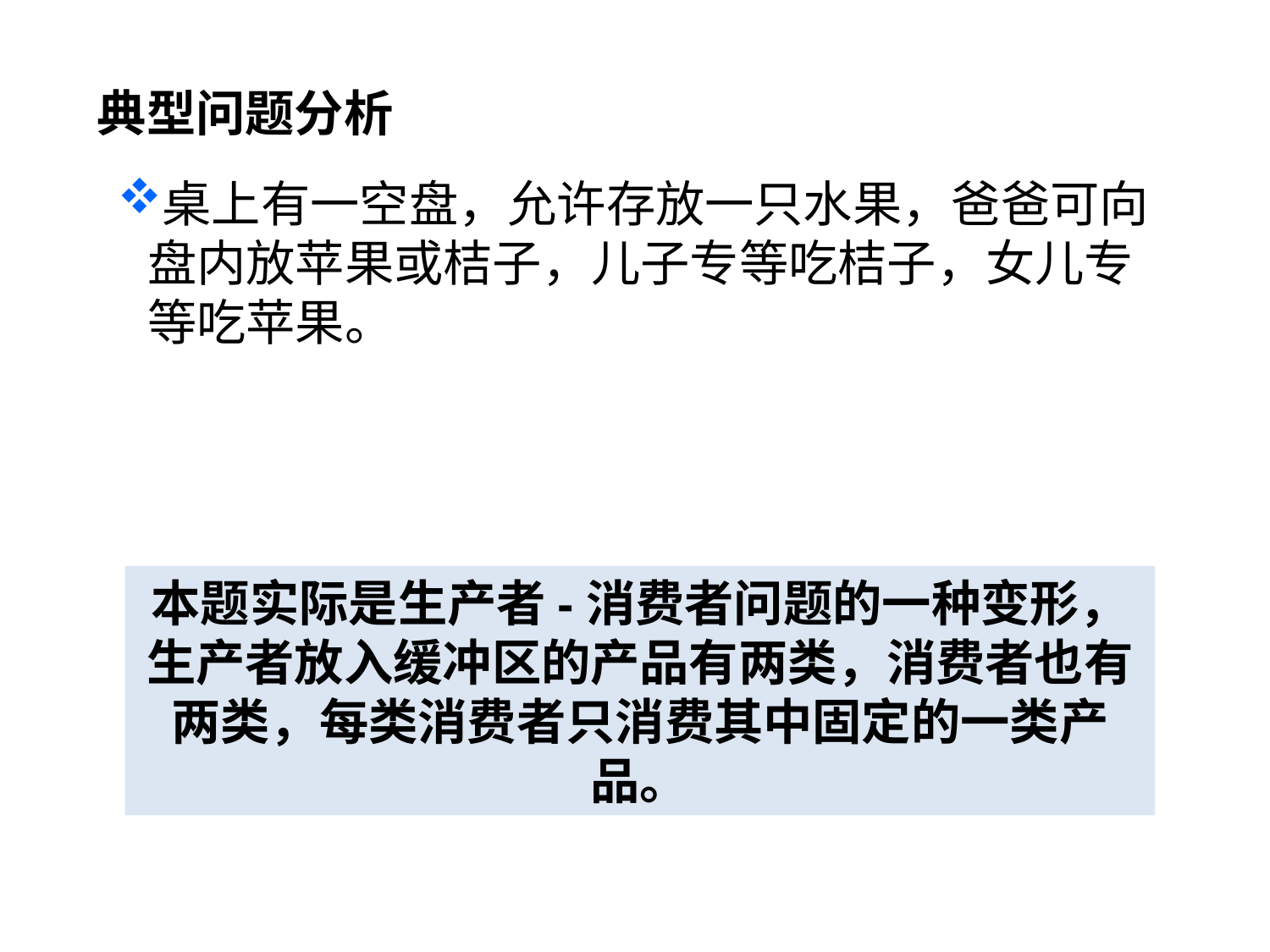

典型问题分析
桌上有一空盘，允许存放一只水果，爸爸可向盘内放苹果或桔子，儿子专等吃桔子，女儿专等吃苹果。
本题实际是生产者-消费者问题的一种变形，生产者放入缓冲区的产品有两类，消费者也有两类，每类消费者只消费其中固定的一类产品。